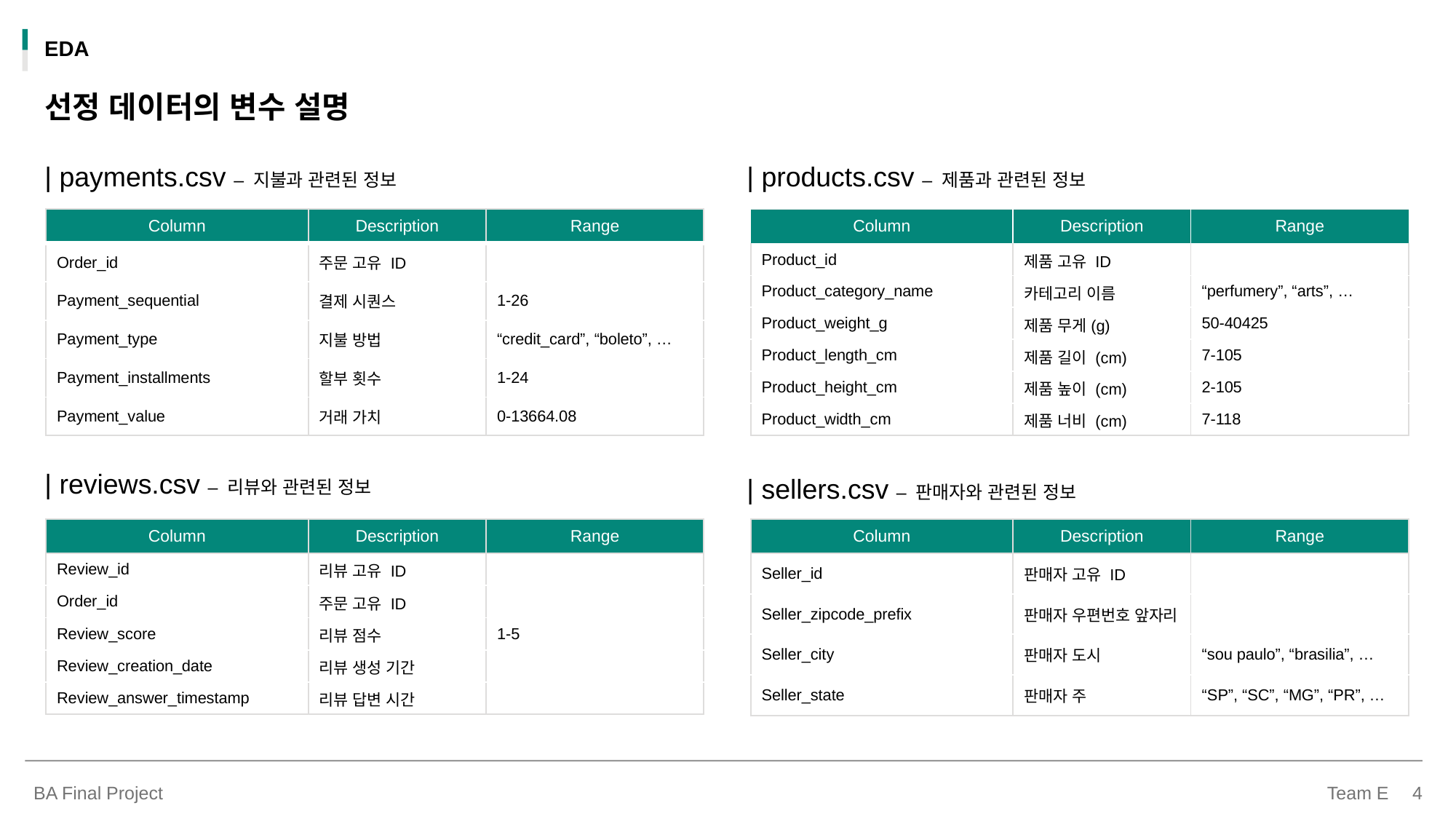

EDA

선정 데이터의 변수 설명
| payments.csv – 지불과 관련된 정보
| products.csv – 제품과 관련된 정보
| Column | Description | Range |
| --- | --- | --- |
| Order\_id | 주문 고유 ID |  |
| Payment\_sequential | 결제 시퀀스 | 1-26 |
| Payment\_type | 지불 방법 | “credit\_card”, “boleto”, … |
| Payment\_installments | 할부 횟수 | 1-24 |
| Payment\_value | 거래 가치 | 0-13664.08 |
| Column | Description | Range |
| --- | --- | --- |
| Product\_id | 제품 고유 ID |  |
| Product\_category\_name | 카테고리 이름 | “perfumery”, “arts”, … |
| Product\_weight\_g | 제품 무게(g) | 50-40425 |
| Product\_length\_cm | 제품 길이 (cm) | 7-105 |
| Product\_height\_cm | 제품 높이 (cm) | 2-105 |
| Product\_width\_cm | 제품 너비 (cm) | 7-118 |
| reviews.csv – 리뷰와 관련된 정보
| sellers.csv – 판매자와 관련된 정보
| Column | Description | Range |
| --- | --- | --- |
| Review\_id | 리뷰 고유 ID |  |
| Order\_id | 주문 고유 ID |  |
| Review\_score | 리뷰 점수 | 1-5 |
| Review\_creation\_date | 리뷰 생성 기간 |  |
| Review\_answer\_timestamp | 리뷰 답변 시간 |  |
| Column | Description | Range |
| --- | --- | --- |
| Seller\_id | 판매자 고유 ID |  |
| Seller\_zipcode\_prefix | 판매자 우편번호 앞자리 |  |
| Seller\_city | 판매자 도시 | “sou paulo”, “brasilia”, … |
| Seller\_state | 판매자 주 | “SP”, “SC”, “MG”, “PR”, … |
BA Final Project
Team E
4